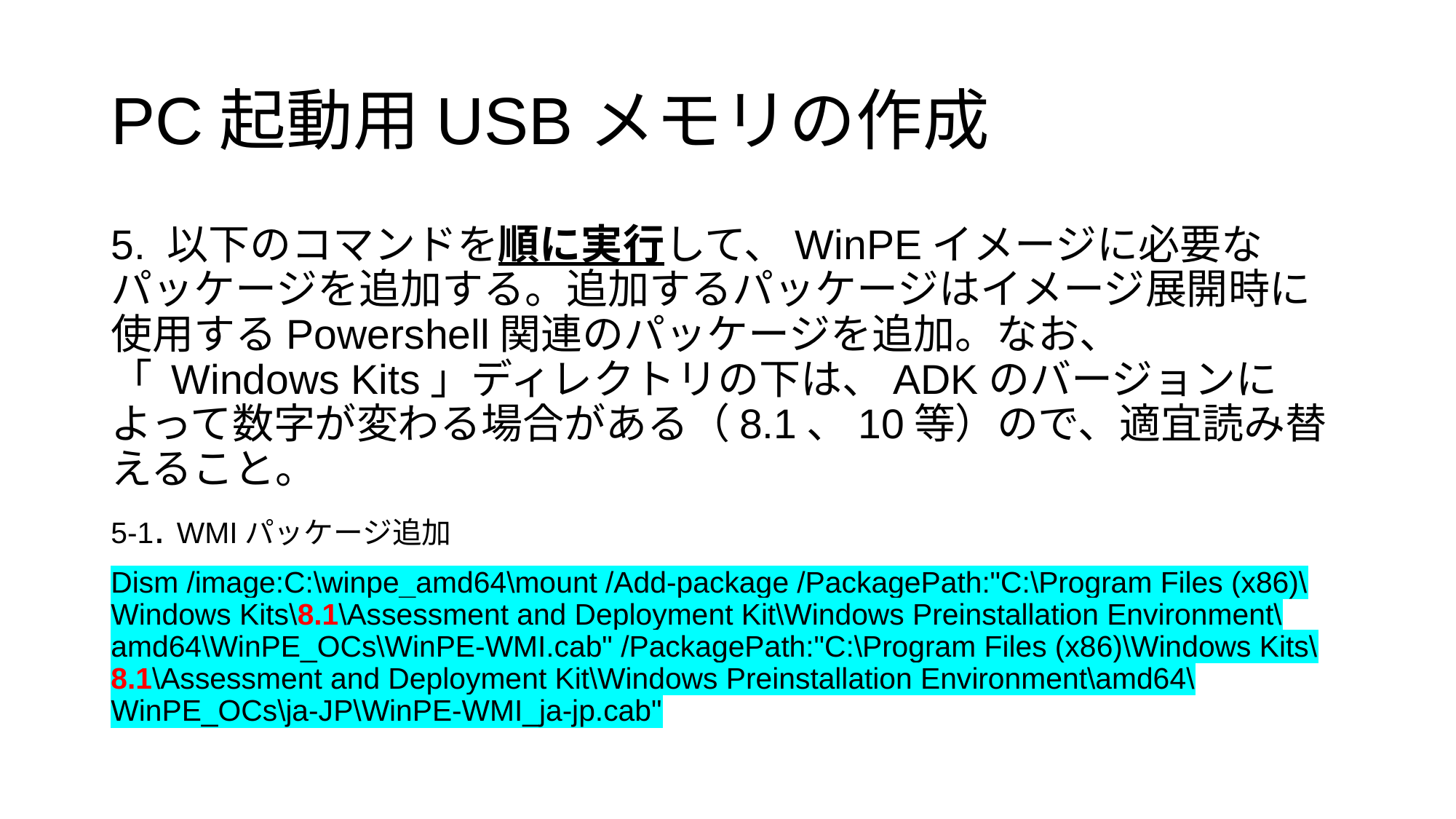

# PC起動用USBメモリの作成
5. 以下のコマンドを順に実行して、WinPEイメージに必要なパッケージを追加する。追加するパッケージはイメージ展開時に使用するPowershell関連のパッケージを追加。なお、「 Windows Kits」ディレクトリの下は、ADKのバージョンによって数字が変わる場合がある（8.1、10等）ので、適宜読み替えること。
5-1. WMIパッケージ追加
Dism /image:C:\winpe_amd64\mount /Add-package /PackagePath:"C:\Program Files (x86)\Windows Kits\8.1\Assessment and Deployment Kit\Windows Preinstallation Environment\amd64\WinPE_OCs\WinPE-WMI.cab" /PackagePath:"C:\Program Files (x86)\Windows Kits\8.1\Assessment and Deployment Kit\Windows Preinstallation Environment\amd64\WinPE_OCs\ja-JP\WinPE-WMI_ja-jp.cab"